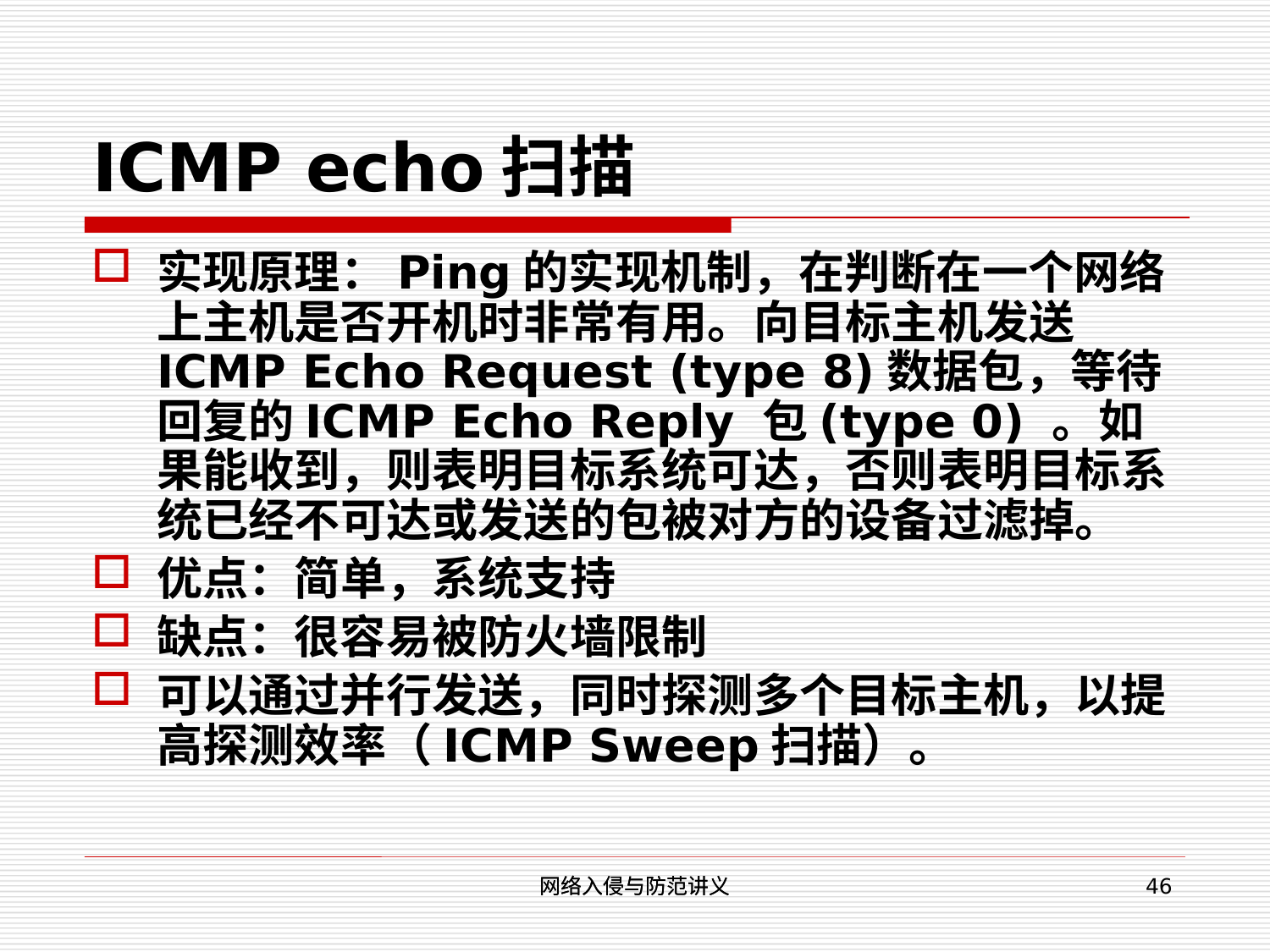

# ICMP echo扫描
实现原理：Ping的实现机制，在判断在一个网络上主机是否开机时非常有用。向目标主机发送ICMP Echo Request (type 8)数据包，等待回复的ICMP Echo Reply 包(type 0) 。如果能收到，则表明目标系统可达，否则表明目标系统已经不可达或发送的包被对方的设备过滤掉。
优点：简单，系统支持
缺点：很容易被防火墙限制
可以通过并行发送，同时探测多个目标主机，以提高探测效率（ICMP Sweep扫描）。

网络入侵与防范讲义
网络入侵与防范讲义
46
46